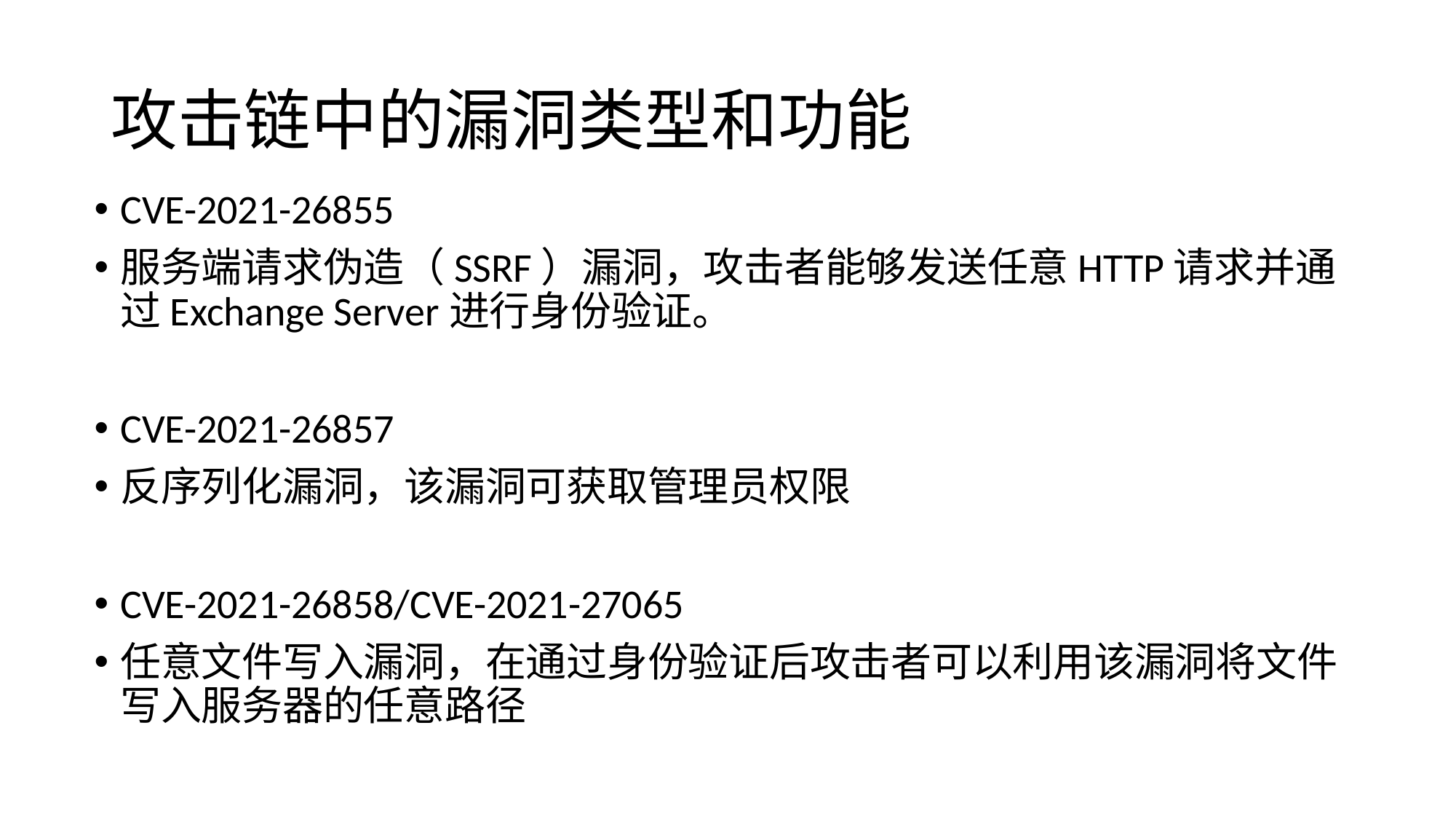

# 攻击链中的漏洞类型和功能
CVE-2021-26855
服务端请求伪造（SSRF）漏洞，攻击者能够发送任意HTTP请求并通过Exchange Server进行身份验证。

CVE-2021-26857
反序列化漏洞，该漏洞可获取管理员权限

CVE-2021-26858/CVE-2021-27065
任意文件写入漏洞，在通过身份验证后攻击者可以利用该漏洞将文件写入服务器的任意路径